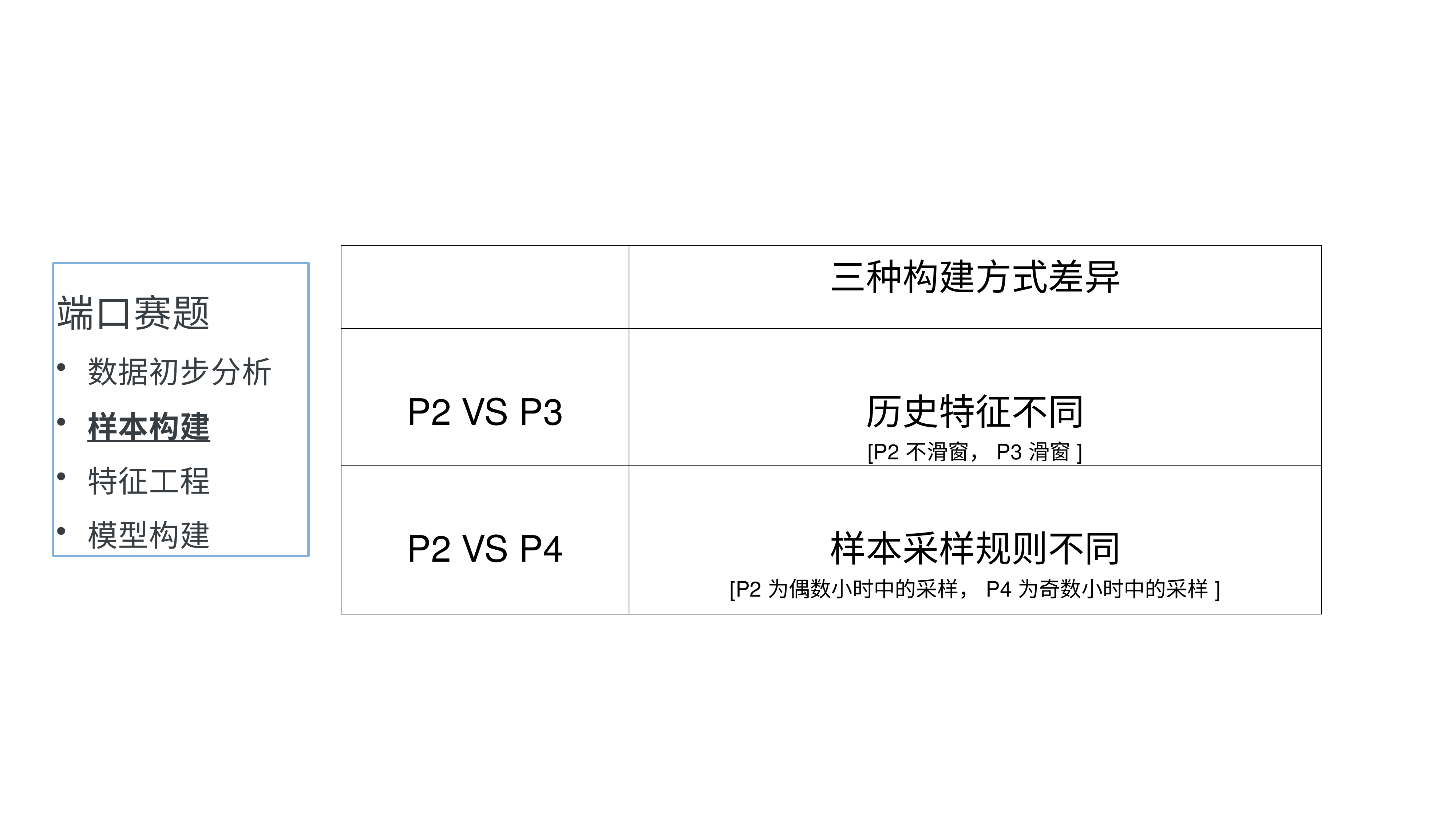

|  | 三种构建方式差异 |
| --- | --- |
| P2 VS P3 | 历史特征不同 [P2不滑窗，P3滑窗] |
| P2 VS P4 | 样本采样规则不同 [P2为偶数小时中的采样，P4为奇数小时中的采样] |
端口赛题
数据初步分析
样本构建
特征工程
模型构建